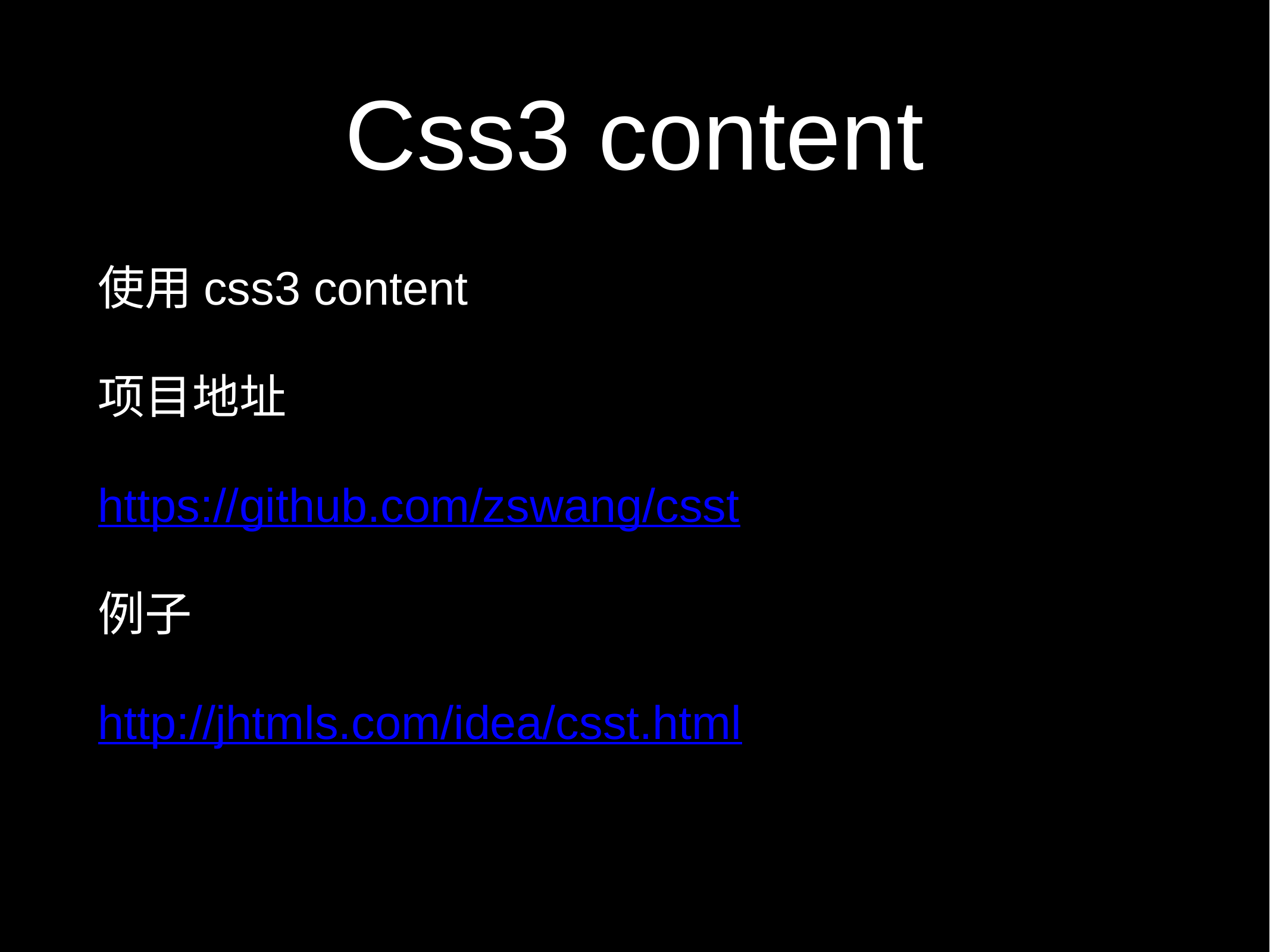

# Css3 content
使用css3 content
项目地址
https://github.com/zswang/csst
例子
http://jhtmls.com/idea/csst.html